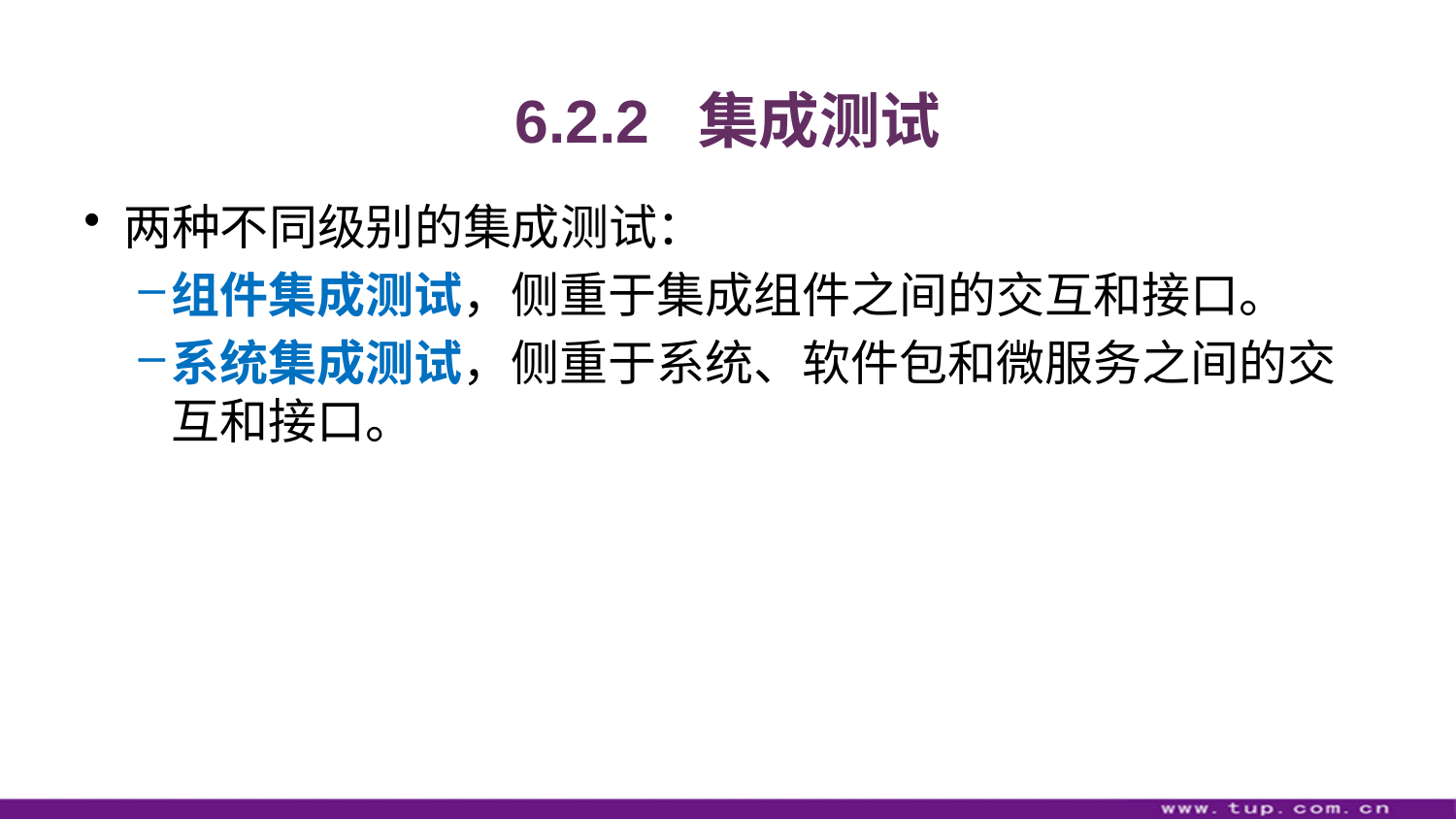

# 6.2.2  集成测试
两种不同级别的集成测试：
组件集成测试，侧重于集成组件之间的交互和接口。
系统集成测试，侧重于系统、软件包和微服务之间的交互和接口。